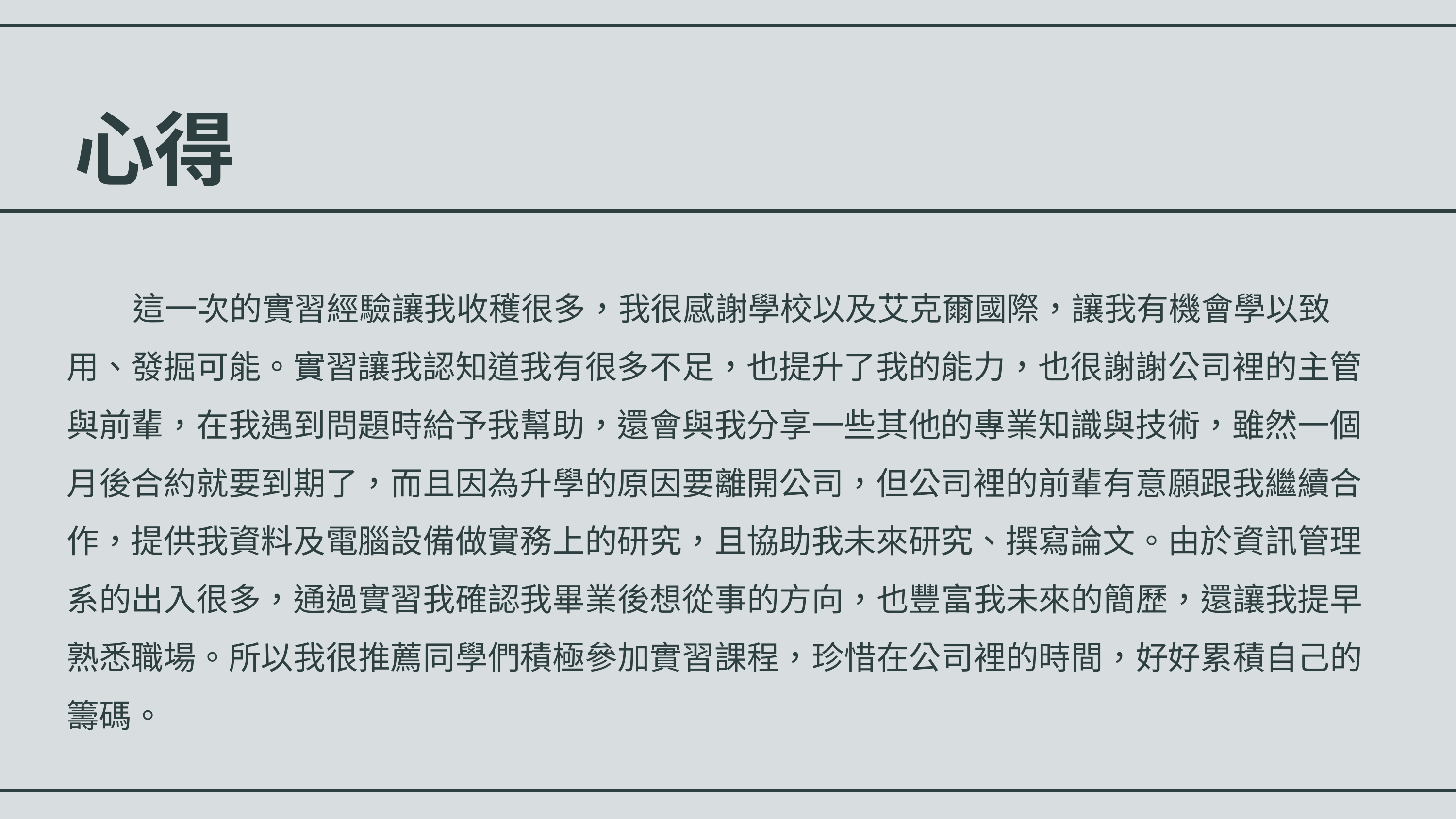

心得
        這一次的實習經驗讓我收穫很多，我很感謝學校以及艾克爾國際，讓我有機會學以致用、發掘可能。實習讓我認知道我有很多不足，也提升了我的能力，也很謝謝公司裡的主管與前輩，在我遇到問題時給予我幫助，還會與我分享一些其他的專業知識與技術，雖然一個月後合約就要到期了，而且因為升學的原因要離開公司，但公司裡的前輩有意願跟我繼續合作，提供我資料及電腦設備做實務上的研究，且協助我未來研究、撰寫論文。由於資訊管理系的出入很多，通過實習我確認我畢業後想從事的方向，也豐富我未來的簡歷，還讓我提早熟悉職場。所以我很推薦同學們積極參加實習課程，珍惜在公司裡的時間，好好累積自己的籌碼。